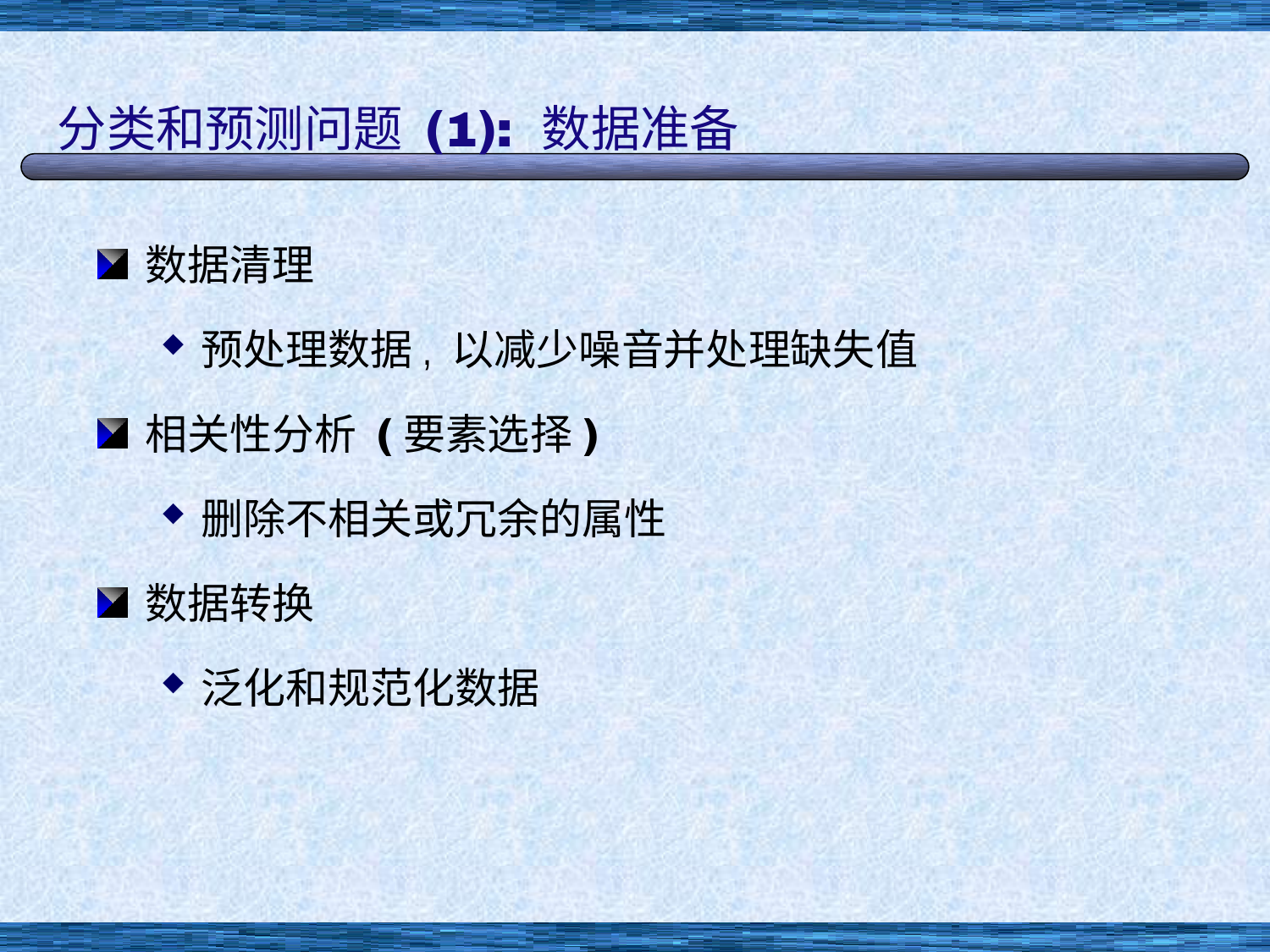

# 分类和预测问题 (1): 数据准备
数据清理
预处理数据, 以减少噪音并处理缺失值
相关性分析 (要素选择)
删除不相关或冗余的属性
数据转换
泛化和规范化数据